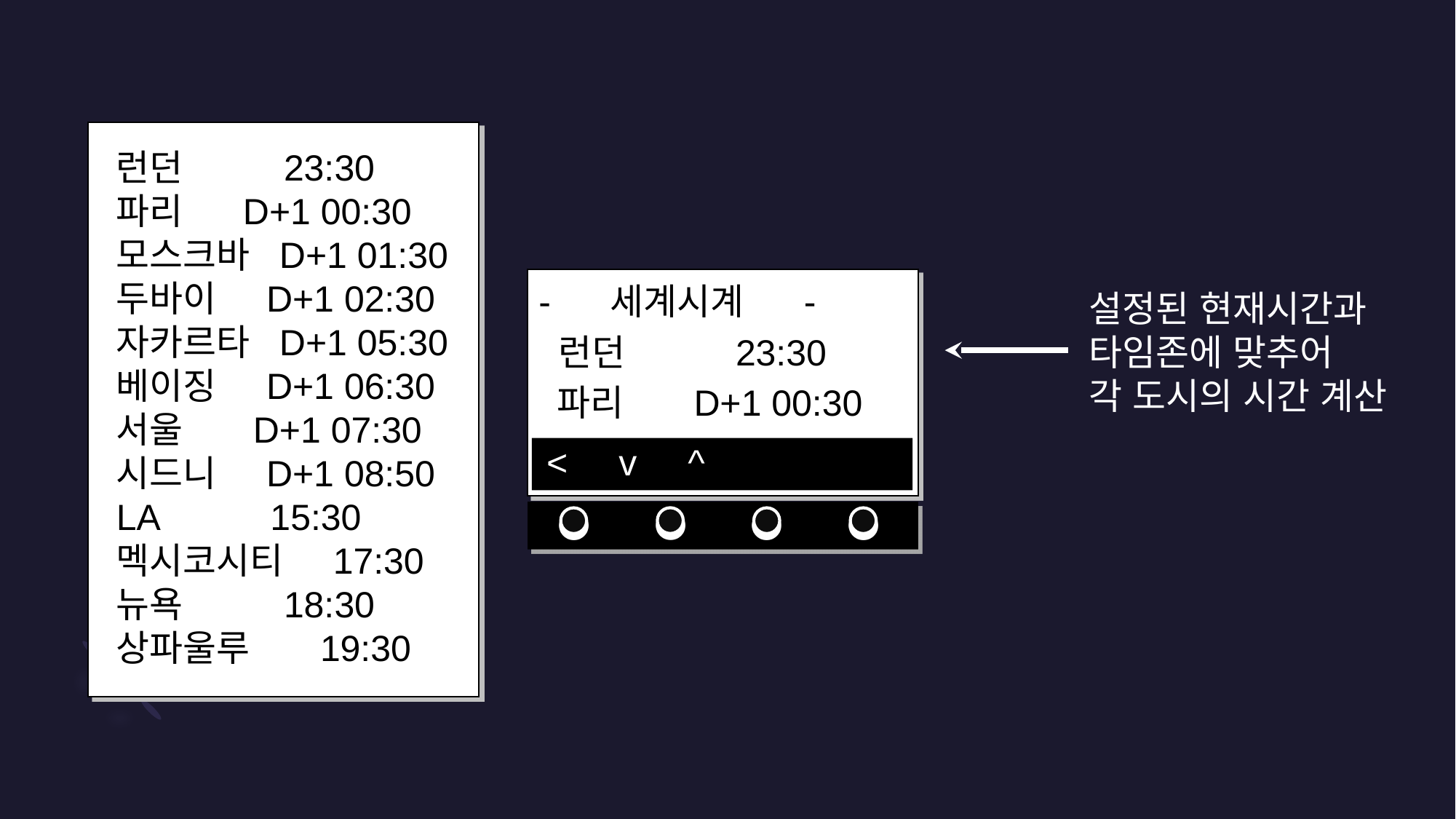

런던         23:30파리     D+1 00:30
모스크바  D+1 01:30
두바이    D+1 02:30
자카르타  D+1 05:30
베이징    D+1 06:30
서울    . D+1 07:30
시드니    D+1 08:50
LA           15:30
멕시코시티    17:30
뉴욕         18:30
상파울루      19:30

-     세계시계     -
설정된 현재시간과
타임존에 맞추어
각 도시의 시간 계산
 런던          23:30
 파리      D+1 00:30
 <   ..v  .  ^